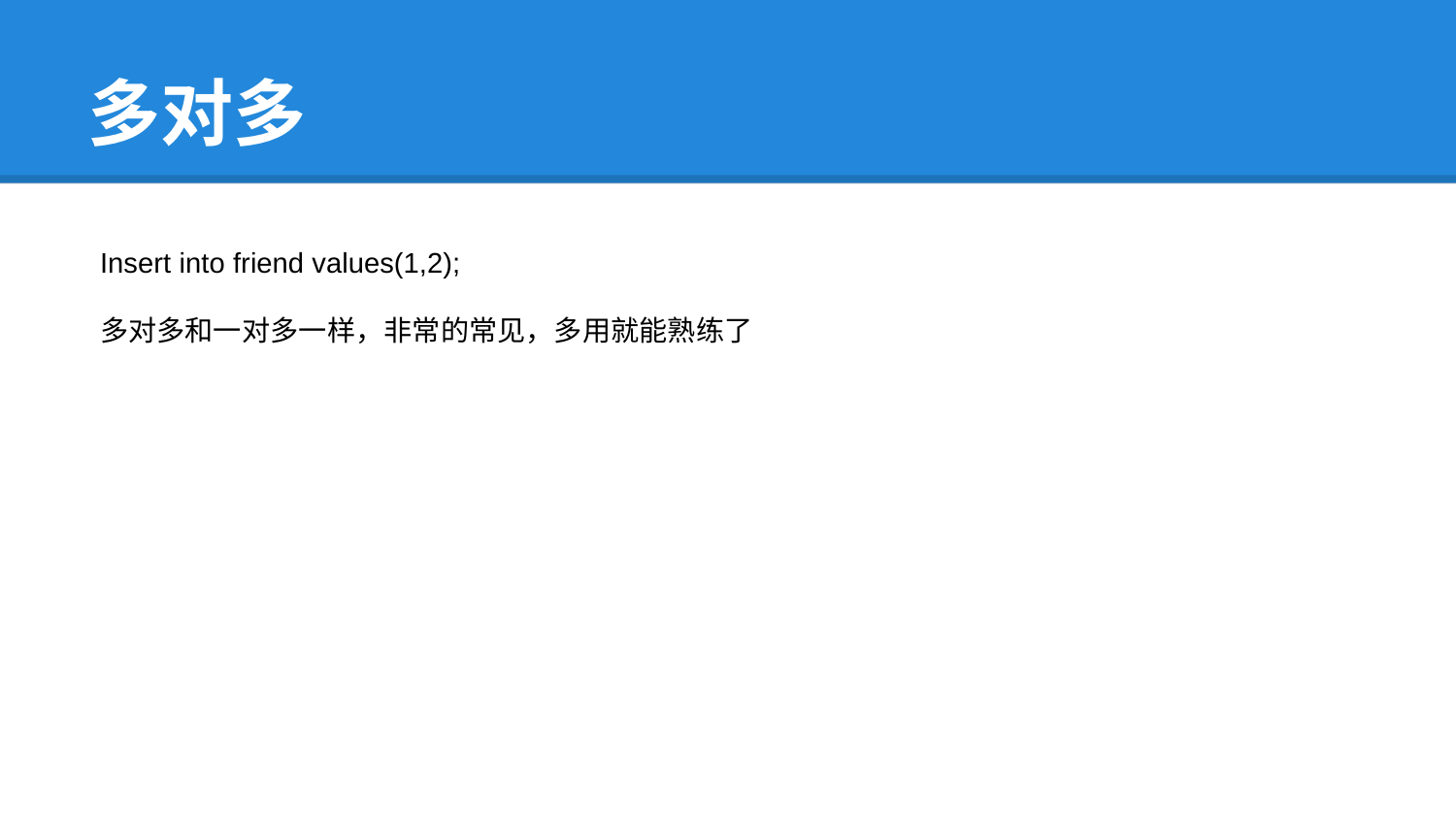

# 多对多
Insert into friend values(1,2);

多对多和一对多一样，非常的常见，多用就能熟练了